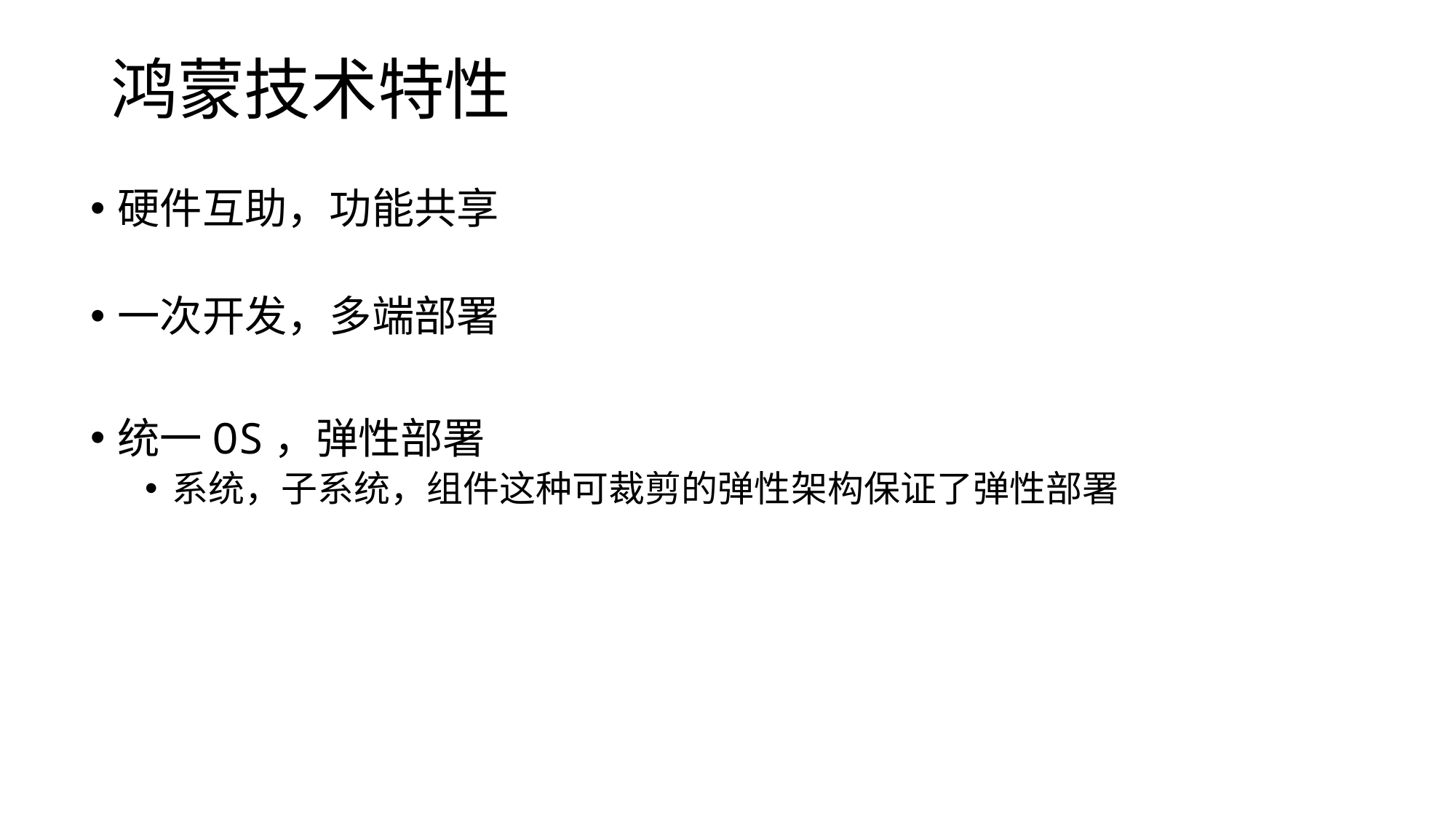

# 鸿蒙技术特性
硬件互助，功能共享

一次开发，多端部署

统一OS，弹性部署
系统，子系统，组件这种可裁剪的弹性架构保证了弹性部署

8